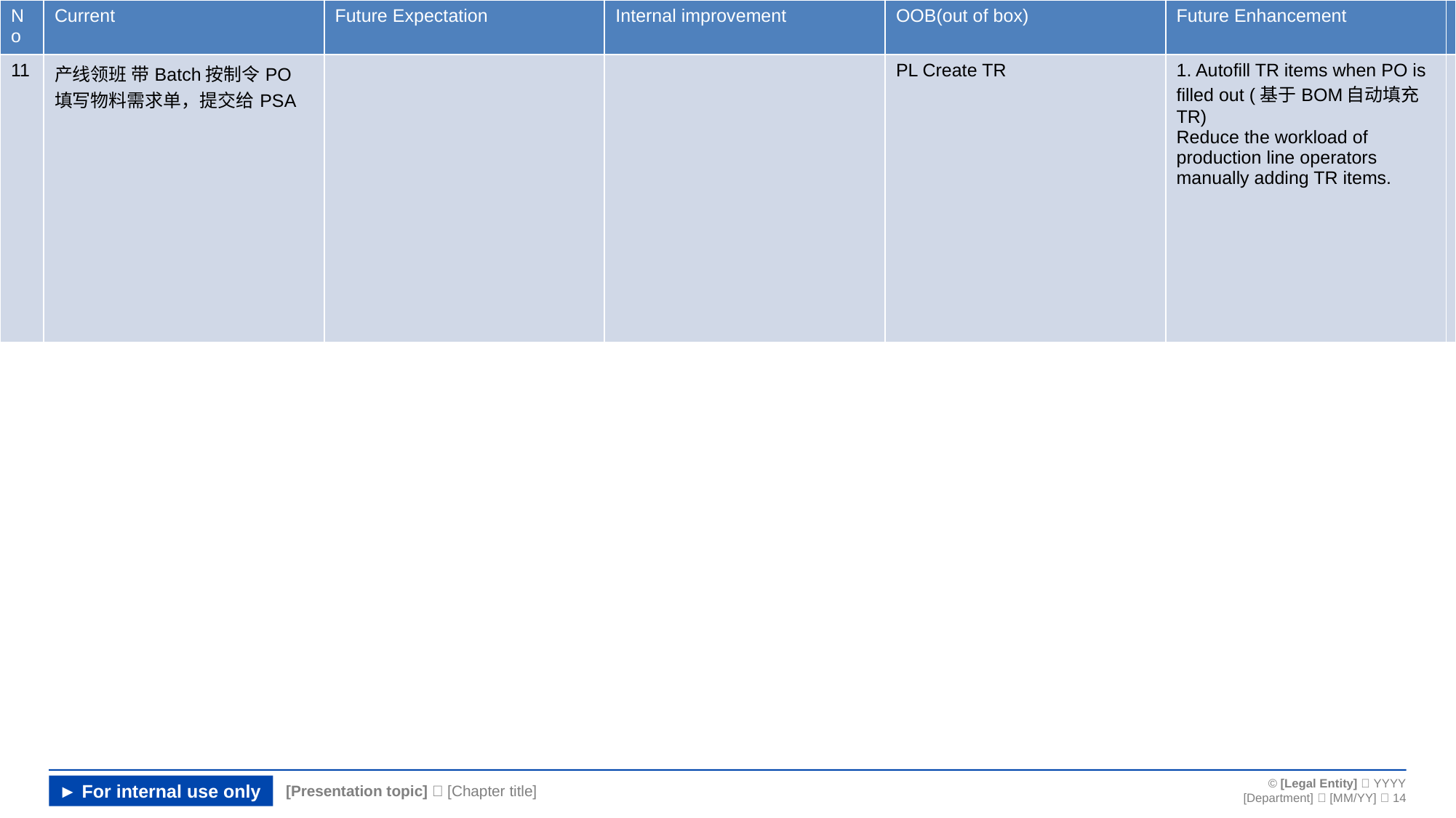

| No | Current | Future Expectation | Internal improvement | OOB(out of box) | Future Enhancement |  |
| --- | --- | --- | --- | --- | --- | --- |
| 11 | 产线领班 带Batch按制令PO填写物料需求单，提交给PSA |  |  | PL Create TR | 1. Autofill TR items when PO is filled out (基于BOM自动填充TR) Reduce the workload of production line operators manually adding TR items. | 2.limit the quantity in Transfer Requirement Items based on Single PO (基于PO的BOM限制要料数量) To prevent exceeding the number of BOMs required for a single PO. I can create multiple Transfer Requirements, but the total number of Required Qty on the Requirement Items will not be more than the BOM quantity required by a PO. |
#